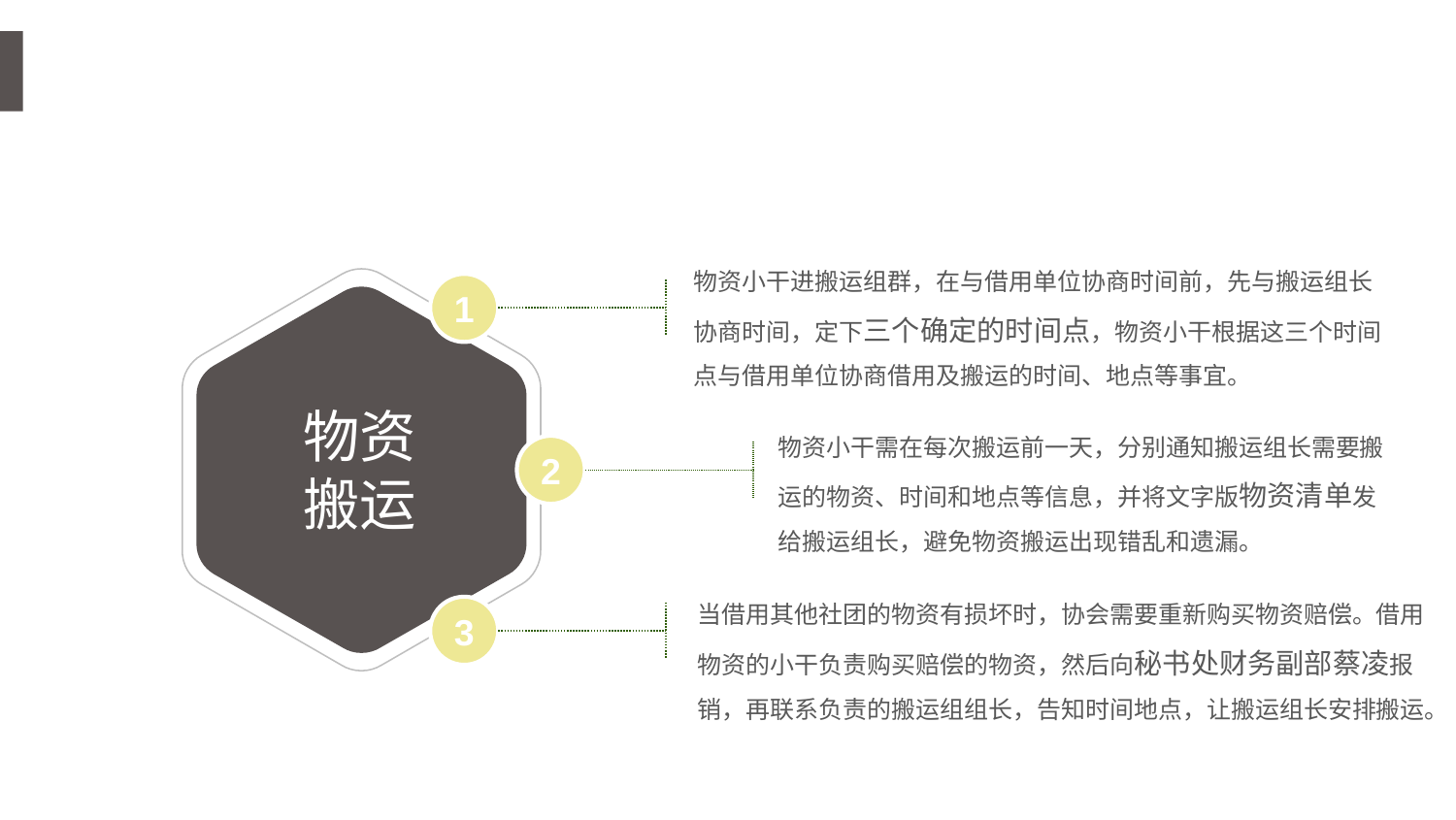

物资小干进搬运组群，在与借用单位协商时间前，先与搬运组长协商时间，定下三个确定的时间点，物资小干根据这三个时间点与借用单位协商借用及搬运的时间、地点等事宜。
1

物资搬运
物资小干需在每次搬运前一天，分别通知搬运组长需要搬运的物资、时间和地点等信息，并将文字版物资清单发给搬运组长，避免物资搬运出现错乱和遗漏。
2
当借用其他社团的物资有损坏时，协会需要重新购买物资赔偿。借用物资的小干负责购买赔偿的物资，然后向秘书处财务副部蔡凌报销，再联系负责的搬运组组长，告知时间地点，让搬运组长安排搬运。
3